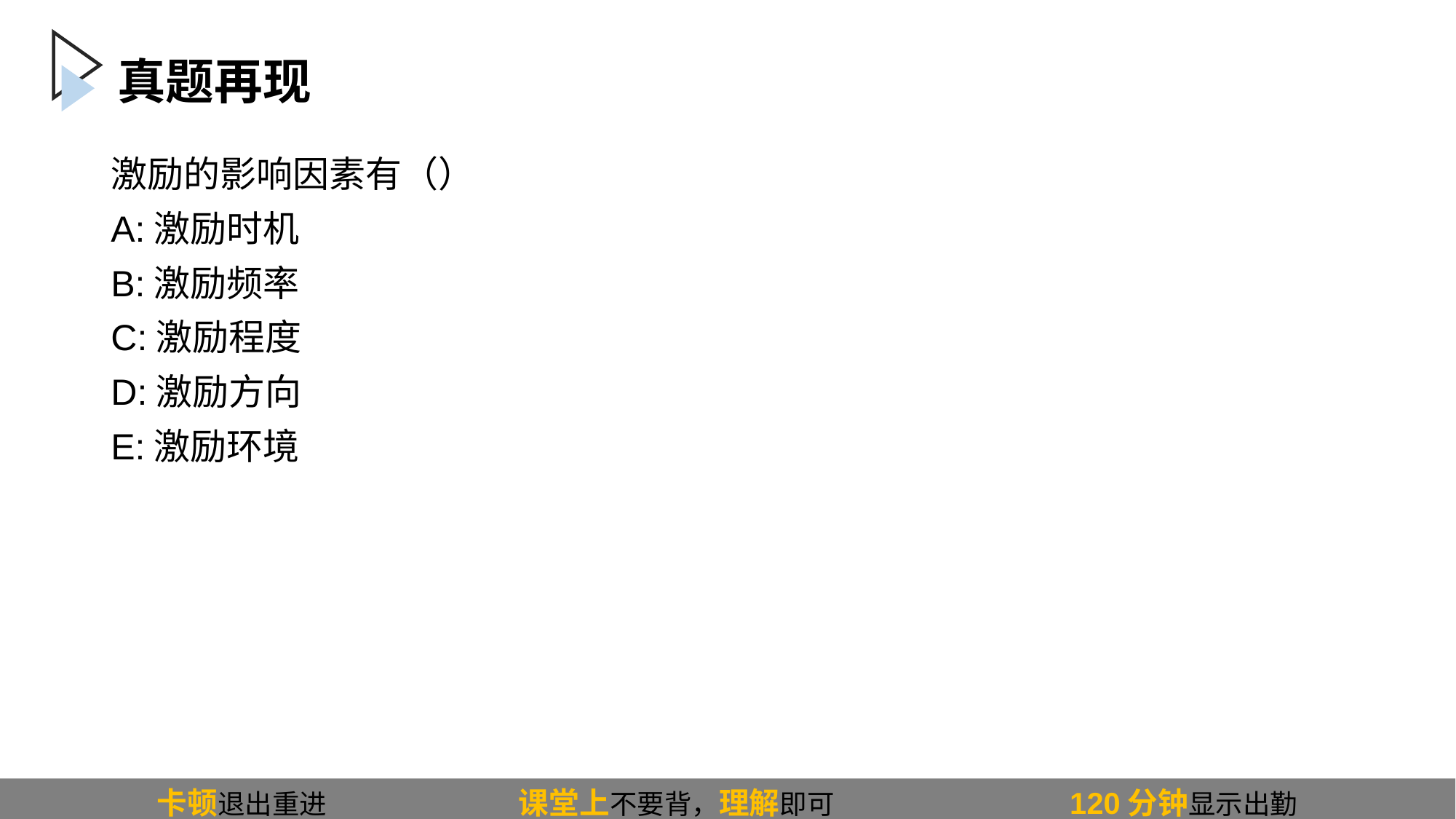

# 真题再现
激励的影响因素有（）
A:激励时机
B:激励频率
C:激励程度
D:激励方向
E:激励环境